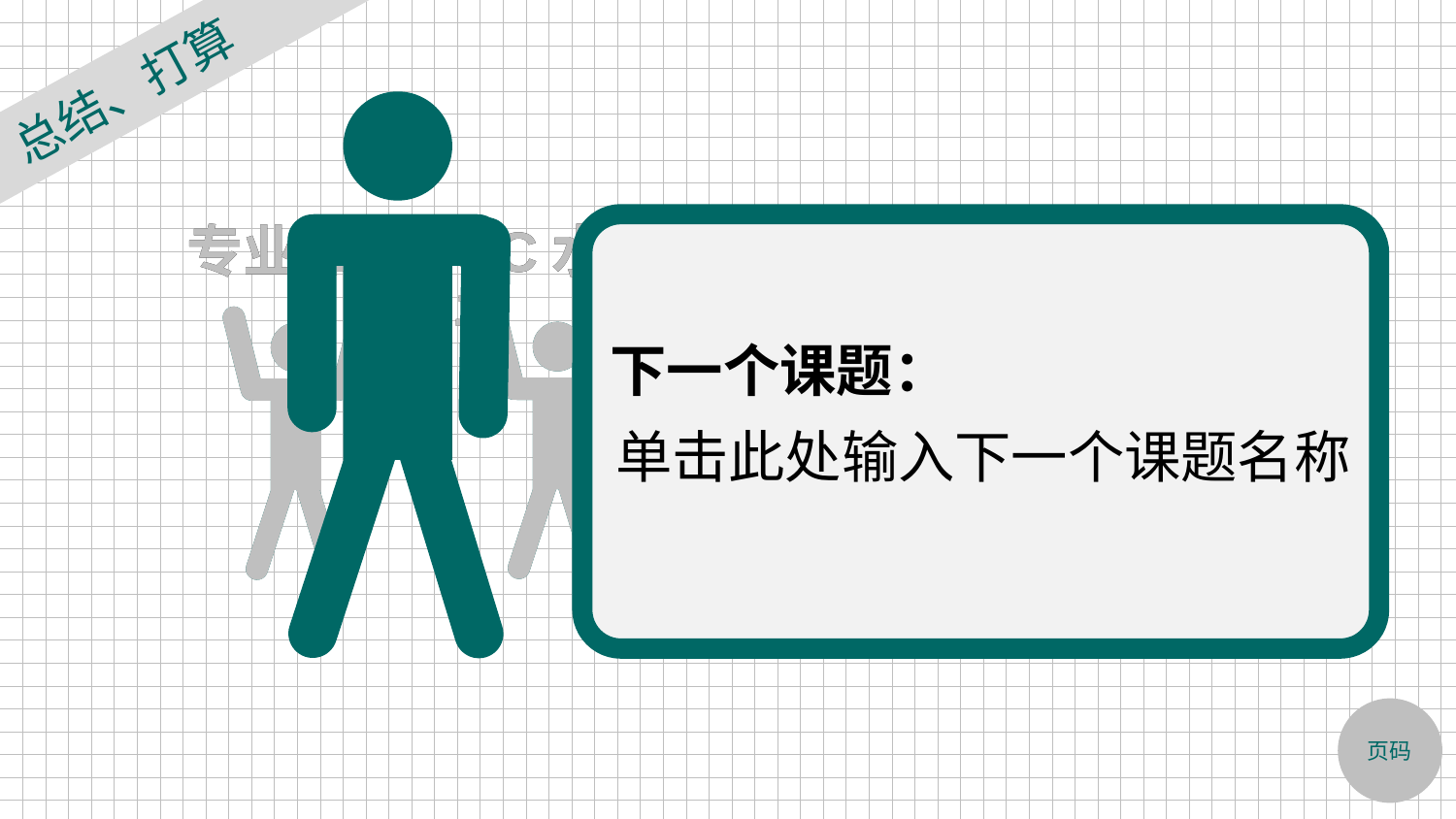

总结、打算

专业知识

专业知识

QC水平

QC水平

动手能力

动手能力

团队精神

团队精神

下一个课题：
单击此处输入下一个课题名称
页码